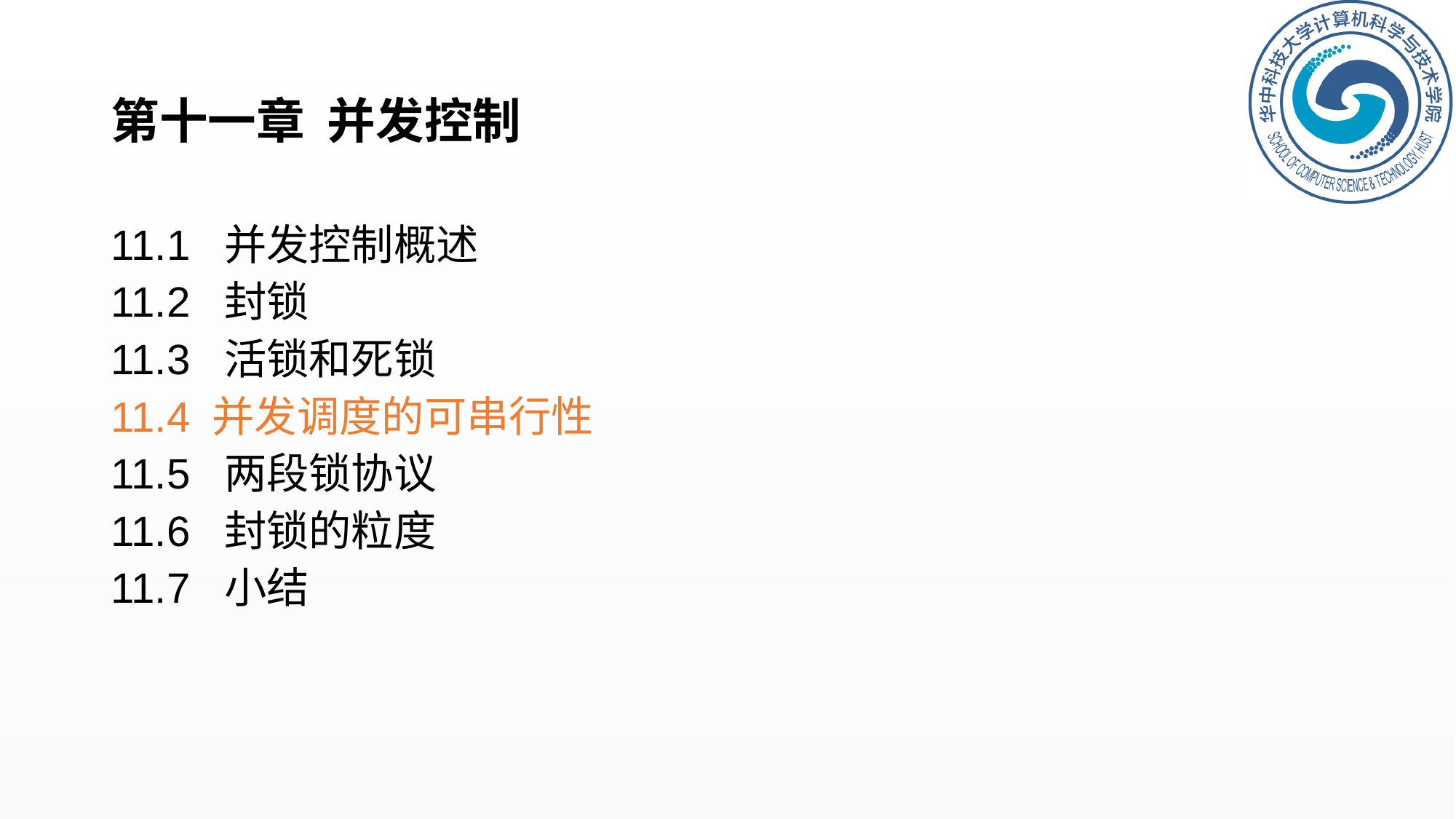

# 第十一章  并发控制
11.1  并发控制概述
11.2  封锁
11.3  活锁和死锁
11.4 并发调度的可串行性
11.5  两段锁协议
11.6  封锁的粒度
11.7  小结